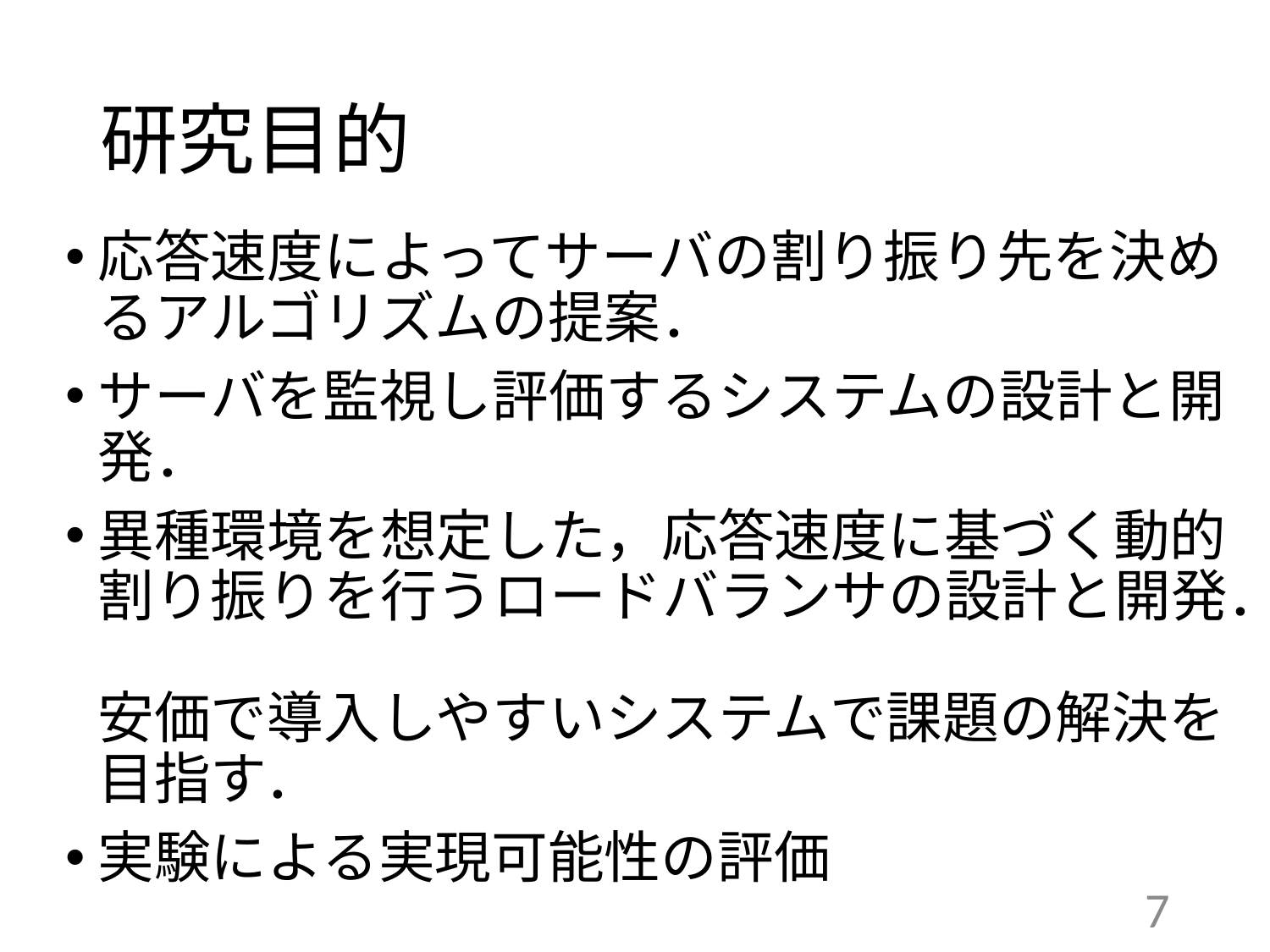

# 研究目的
応答速度によってサーバの割り振り先を決めるアルゴリズムの提案．
サーバを監視し評価するシステムの設計と開発．
異種環境を想定した，応答速度に基づく動的割り振りを行うロードバランサの設計と開発．
安価で導入しやすいシステムで課題の解決を目指す．
実験による実現可能性の評価
7